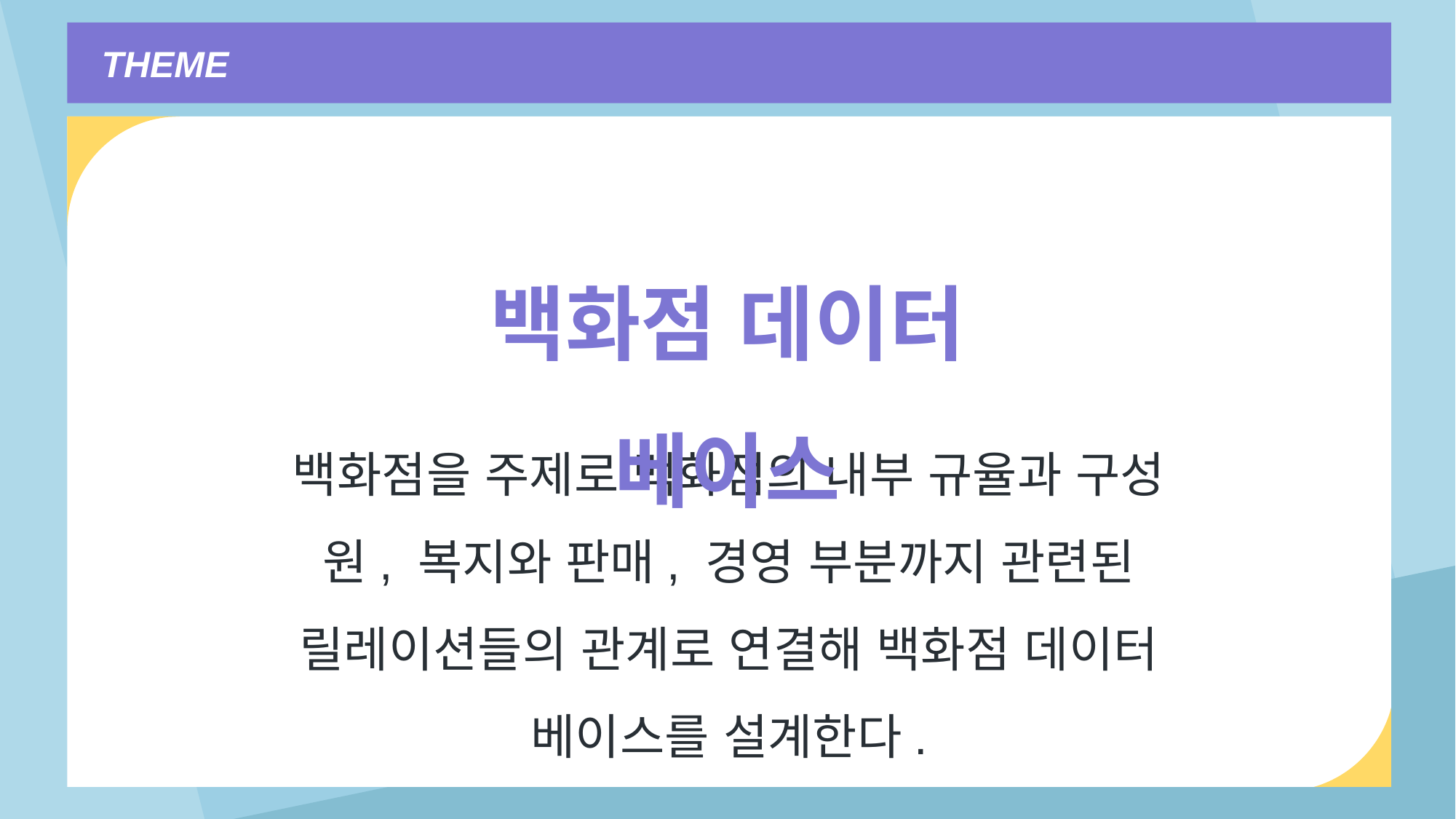

THEME

백화점 데이터 베이스
백화점을 주제로 백화점의 내부 규율과 구성원, 복지와 판매, 경영 부분까지 관련된 릴레이션들의 관계로 연결해 백화점 데이터 베이스를 설계한다.